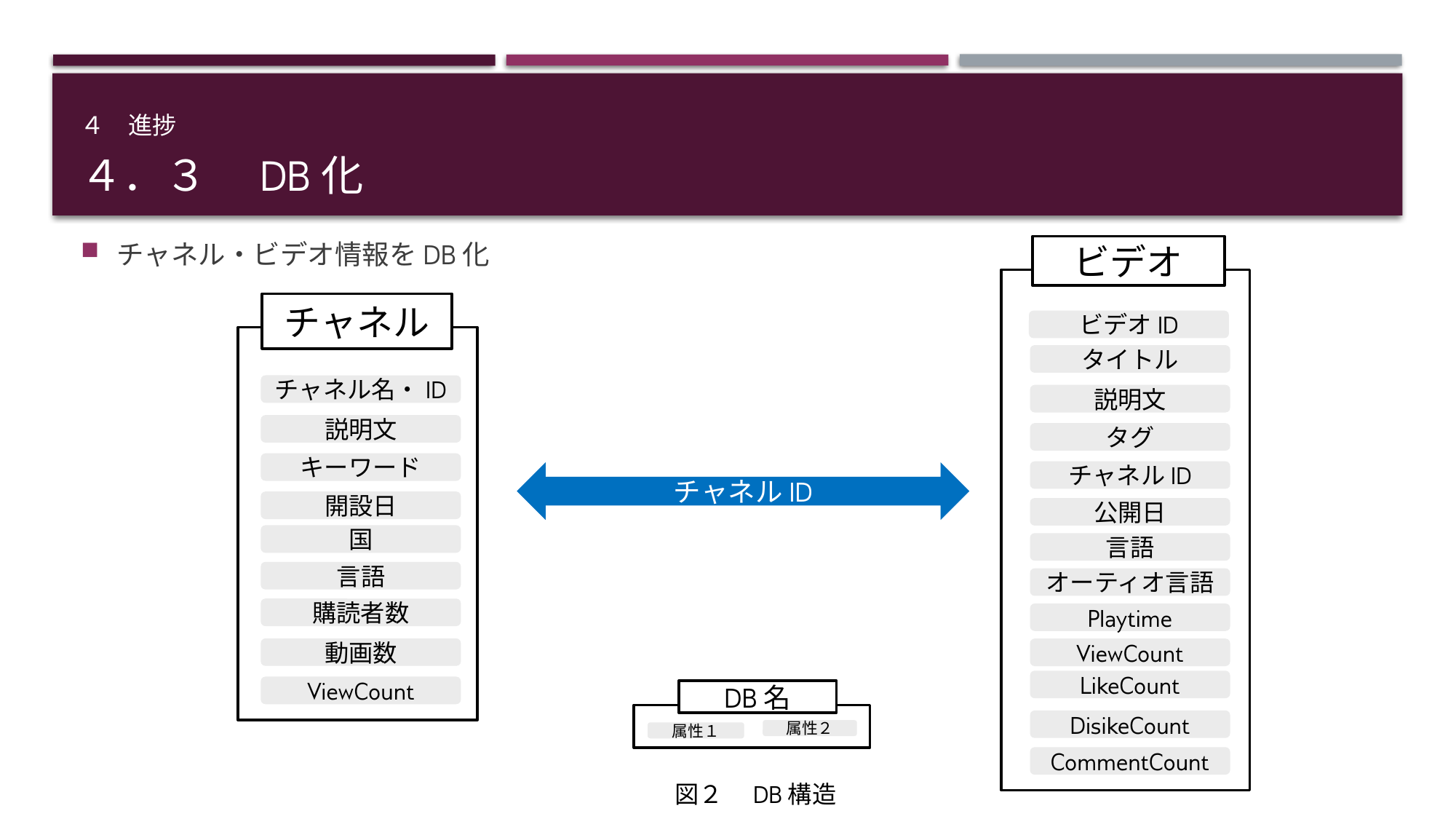

４　進捗
# ４．３　DB化
チャネル・ビデオ情報をDB化
ビデオ

ビデオID
タイトル
説明文
タグ
チャネルID
公開日
言語
オーティオ言語
Playtime
ViewCount
LikeCount
DisikeCount
CommentCount
チャネル

チャネル名・ID
説明文
キーワード
開設日
国
言語
購読者数
動画数
ViewCount
チャネルID
DB名

属性２
属性１
図２　DB構造